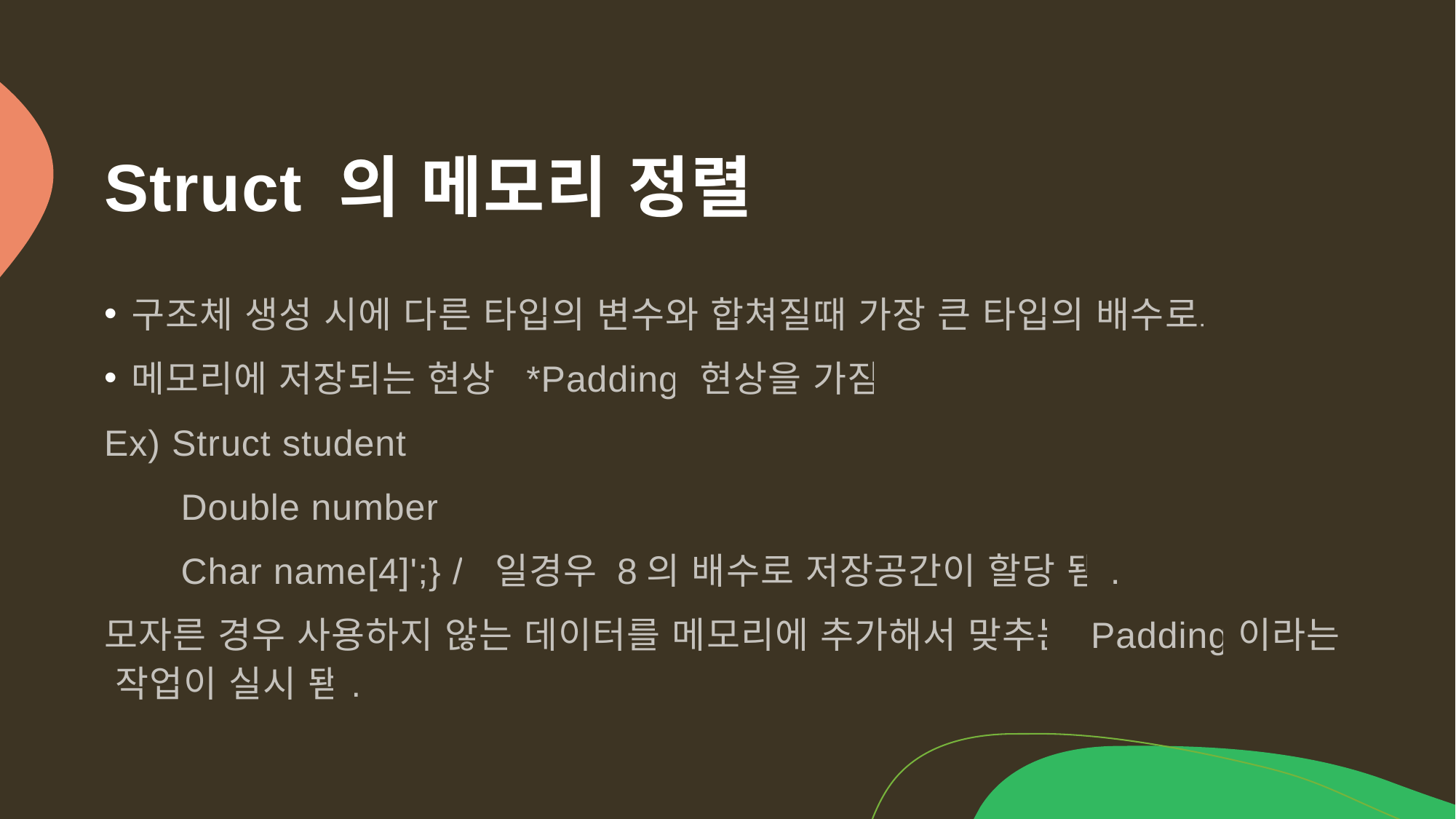

# Struct 의 메모리 정렬
구조체 생성 시에 다른 타입의 변수와 합쳐질때 가장 큰 타입의 배수로로
메모리에 저장되는 현상  *Padding 현상을 가짐
Ex) Struct student {
       Double number;
       Char name[4]';} // 일경우 8의 배수로 저장공간이 할당 됌.
모자른 경우 사용하지 않는 데이터를 메모리에 추가해서 맞추는 Padding이라는 작업이 실시 됌.